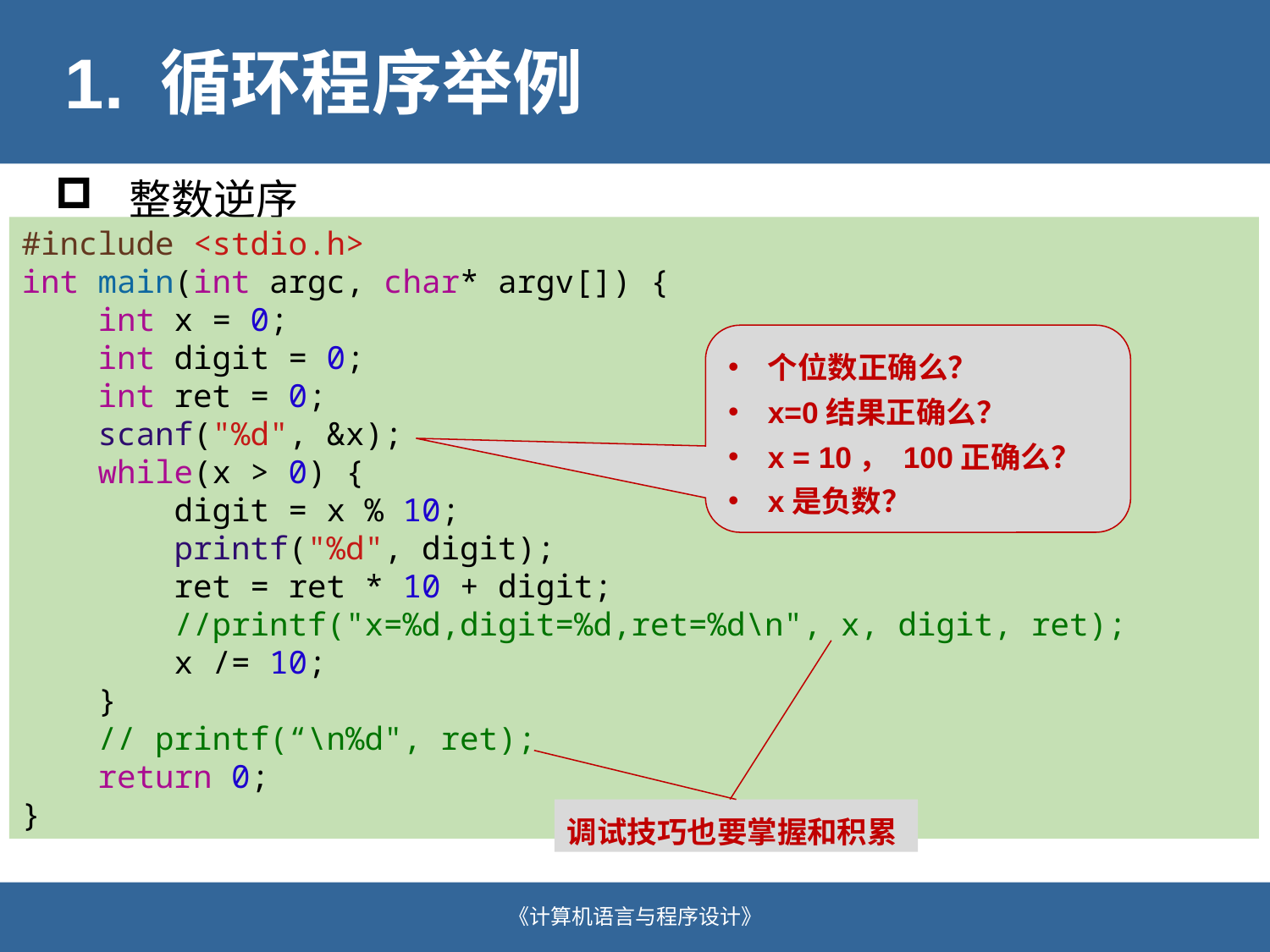

# 1. 循环程序举例
整数逆序
#include <stdio.h>
int main(int argc, char* argv[]) {
    int x = 0;
    int digit = 0;
    int ret = 0;
    scanf("%d", &x);
    while(x > 0) {
        digit = x % 10;
        printf("%d", digit);
        ret = ret * 10 + digit;
        //printf("x=%d,digit=%d,ret=%d\n", x, digit, ret);
        x /= 10;
    }
    // printf(“\n%d", ret);
    return 0;
}
个位数正确么？
x=0结果正确么？
x = 10， 100正确么？
x是负数？

调试技巧也要掌握和积累

《计算机语言与程序设计》
17